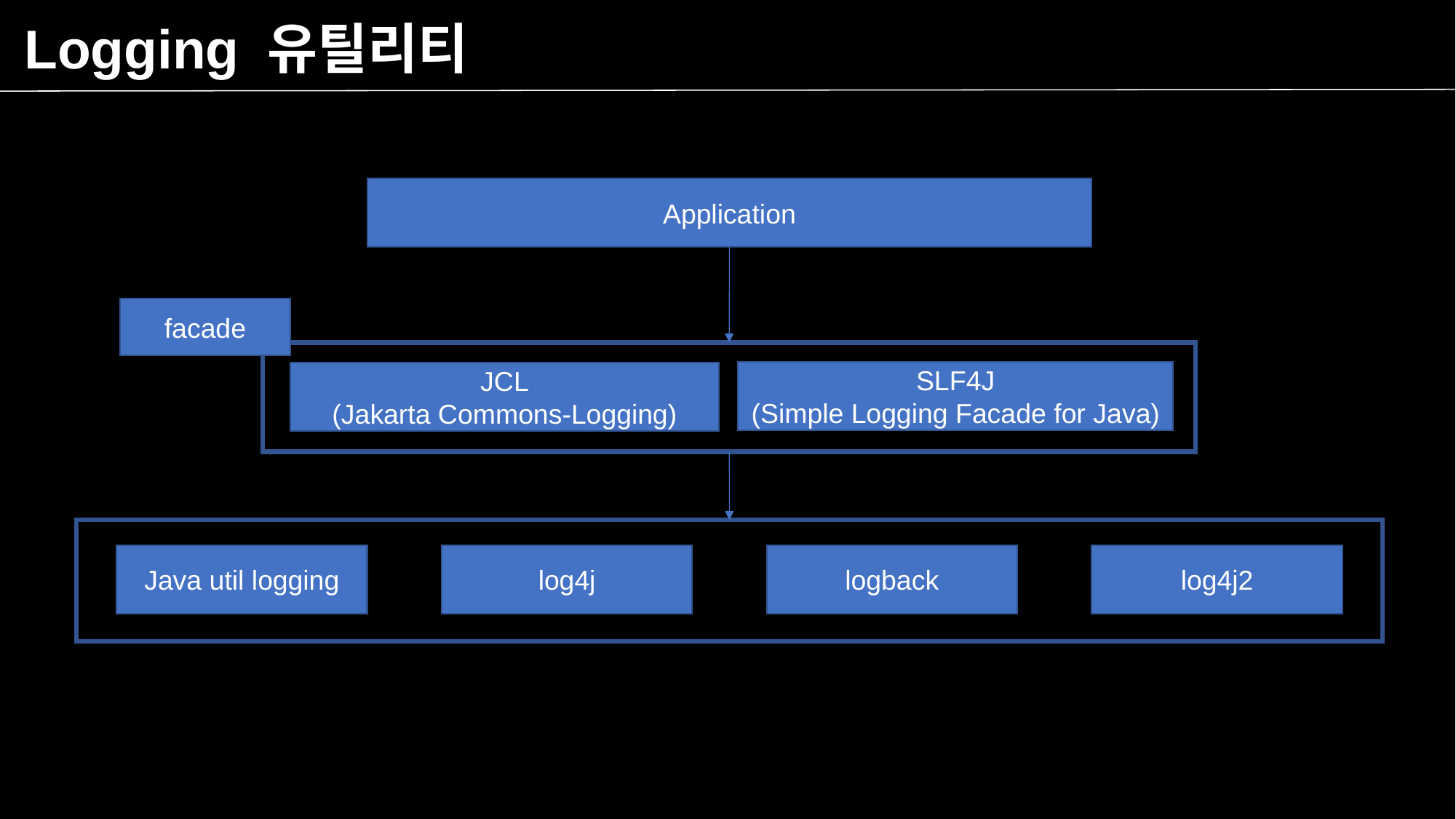

Logging 유틸리티
Application
facade

SLF4J
(Simple Logging Facade for Java)
JCL
(Jakarta Commons-Logging)

Java util logging
logback
log4j2
log4j